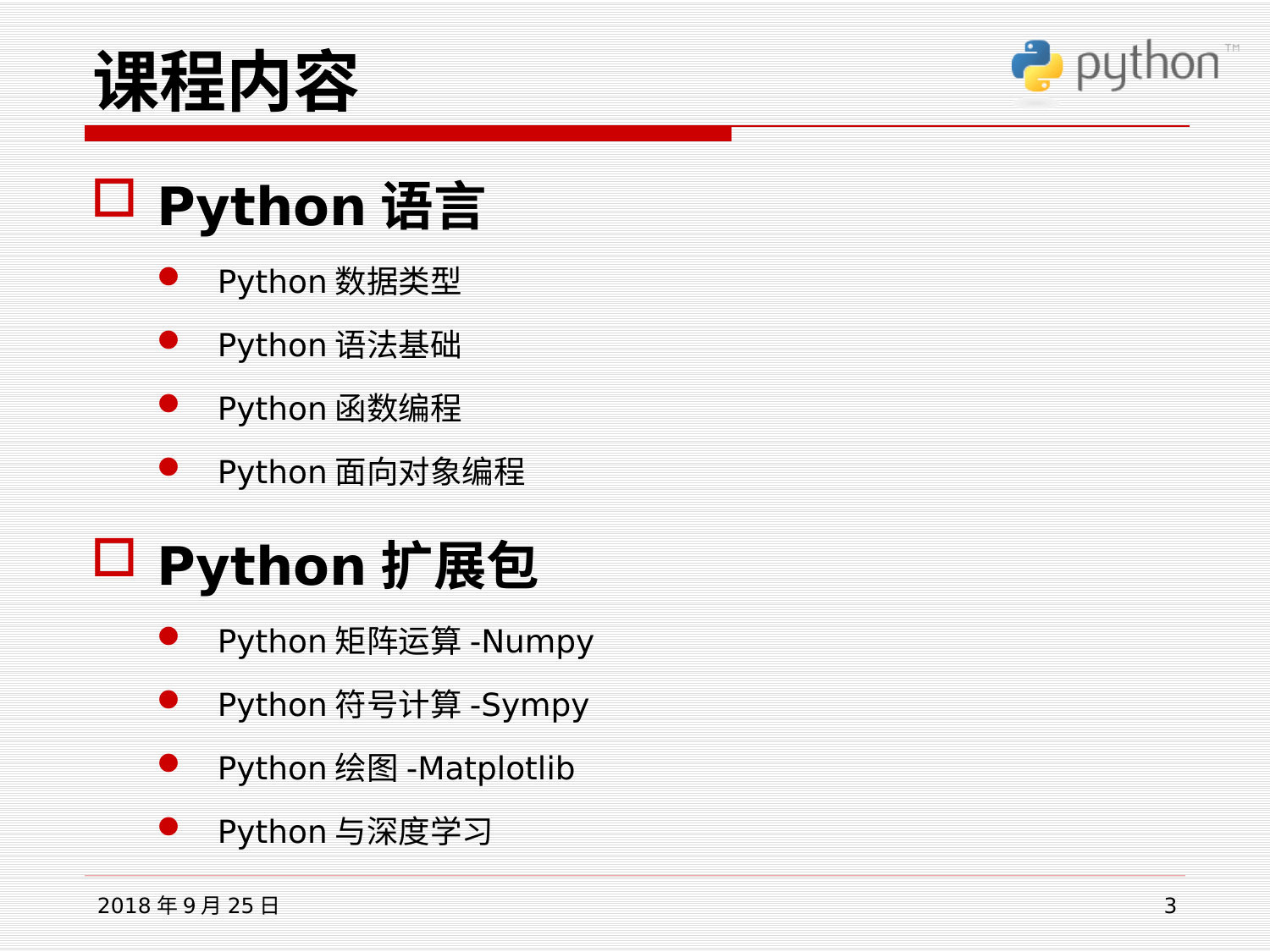

# 课程内容
Python语言
Python数据类型
Python语法基础
Python函数编程
Python面向对象编程
Python扩展包
Python矩阵运算-Numpy
Python符号计算-Sympy
Python绘图-Matplotlib
Python与深度学习

2018年9月25日
3